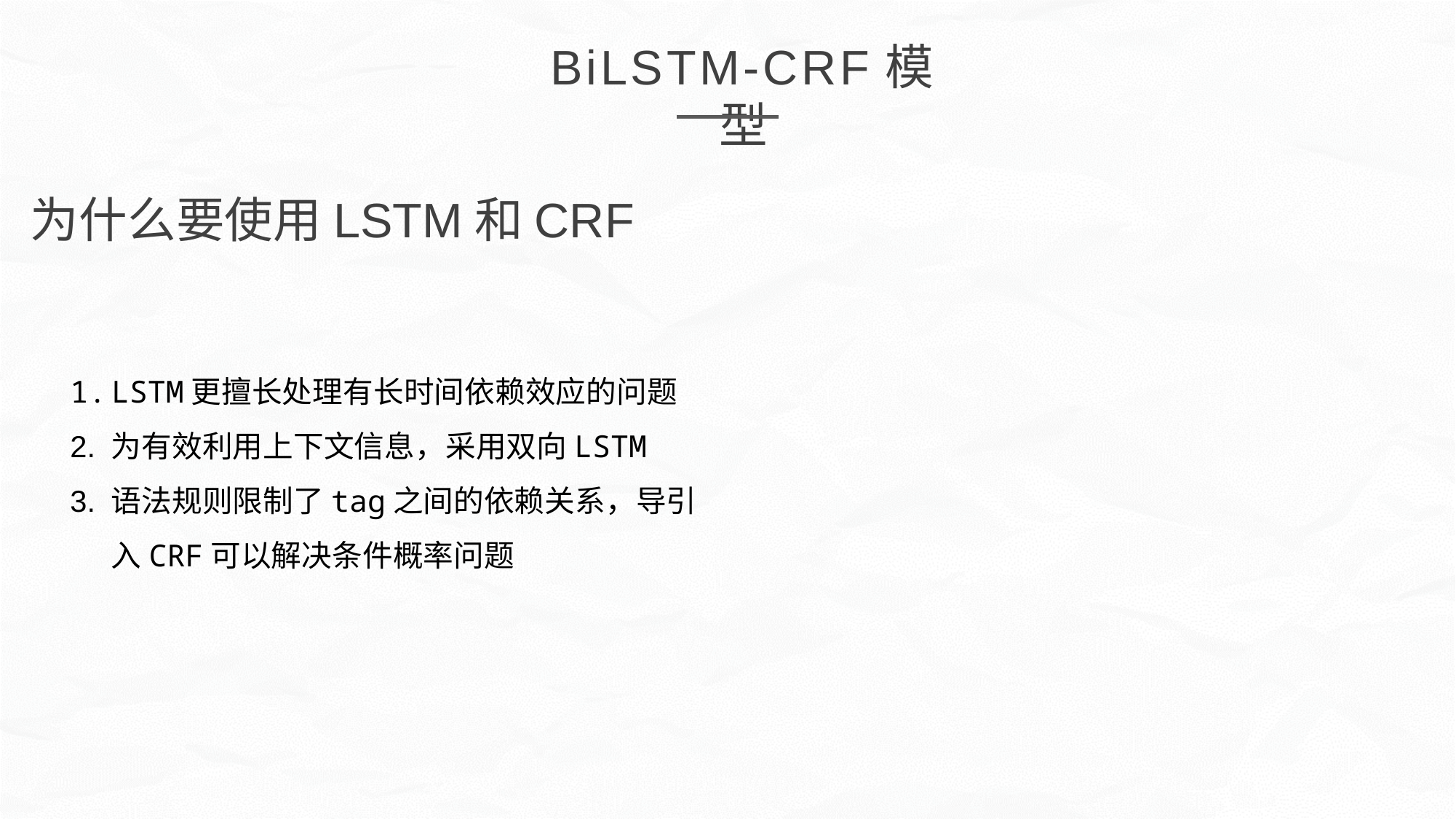

BiLSTM-CRF模型
为什么要使用LSTM和CRF
LSTM更擅长处理有长时间依赖效应的问题
为有效利用上下文信息，采用双向LSTM
语法规则限制了tag之间的依赖关系，导引入CRF可以解决条件概率问题